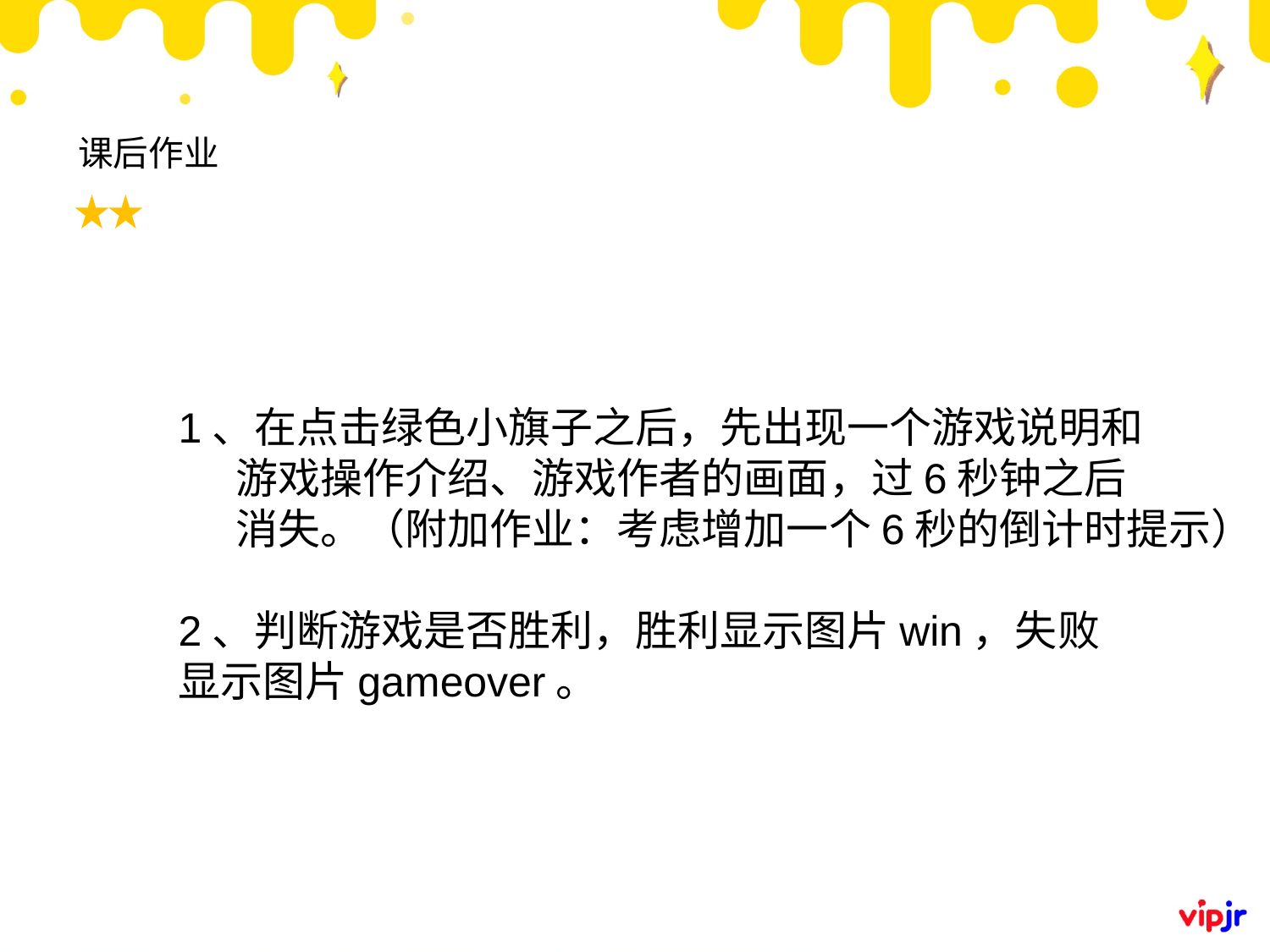

课后作业

1、在点击绿色小旗子之后，先出现一个游戏说明和
     游戏操作介绍、游戏作者的画面，过6秒钟之后
     消失。（附加作业：考虑增加一个6秒的倒计时提示）

2、判断游戏是否胜利，胜利显示图片win，失败
显示图片gameover。